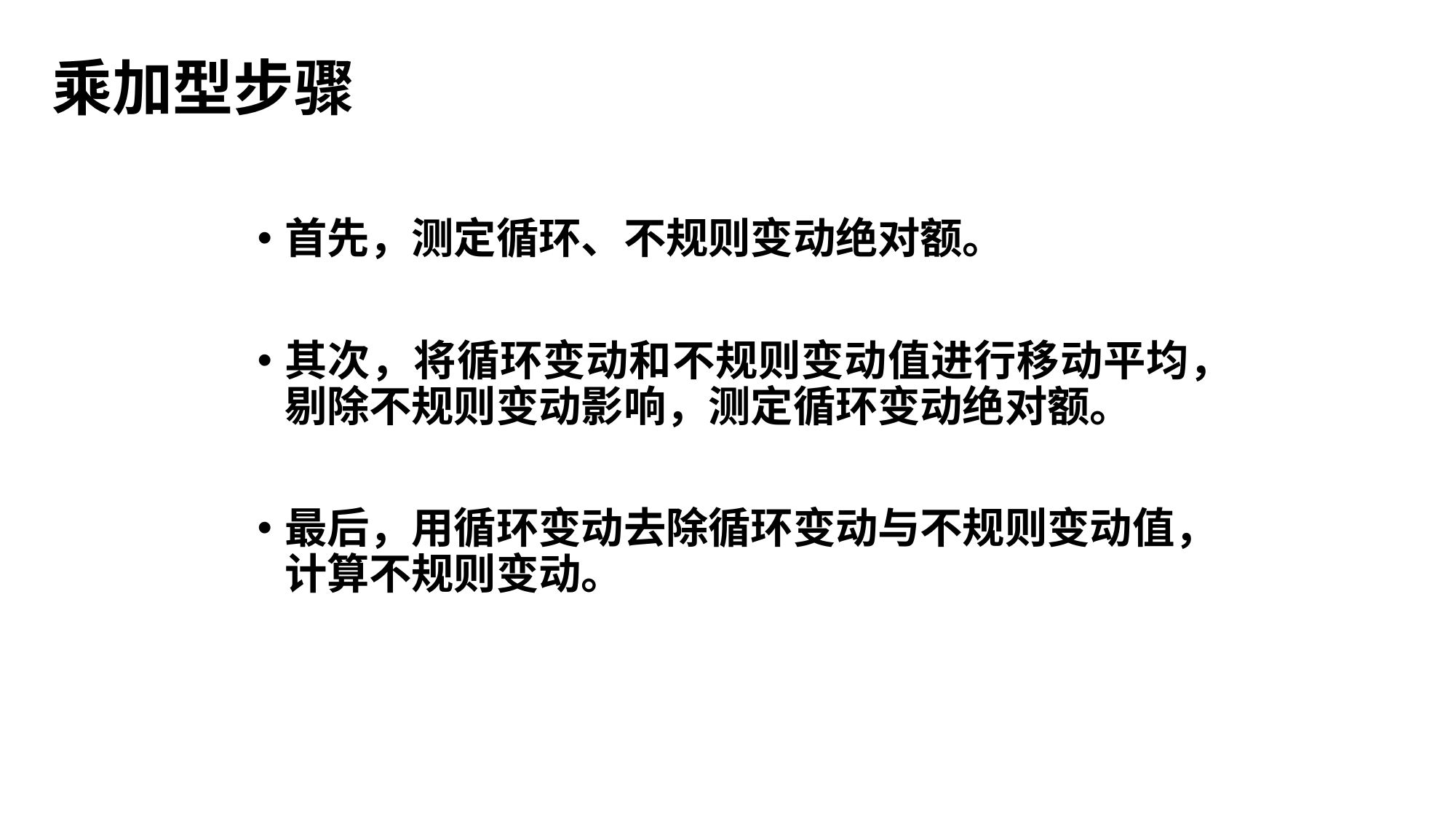

# 乘加型步骤
首先，测定循环、不规则变动绝对额。

其次，将循环变动和不规则变动值进行移动平均，剔除不规则变动影响，测定循环变动绝对额。

最后，用循环变动去除循环变动与不规则变动值，计算不规则变动。